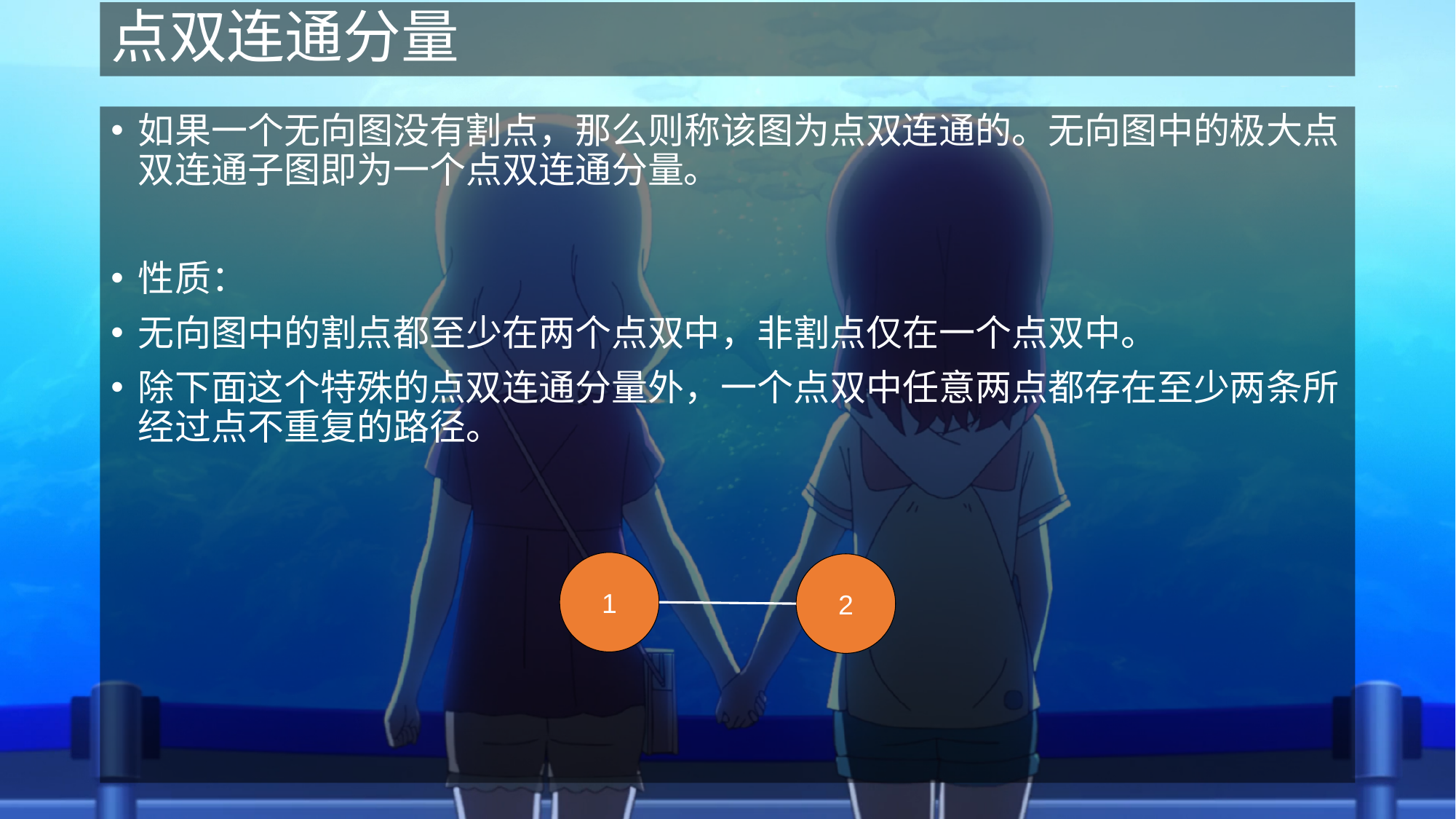

# 点双连通分量
如果一个无向图没有割点，那么则称该图为点双连通的。无向图中的极大点双连通子图即为一个点双连通分量。

性质：
无向图中的割点都至少在两个点双中，非割点仅在一个点双中。
除下面这个特殊的点双连通分量外，一个点双中任意两点都存在至少两条所经过点不重复的路径。

1
2